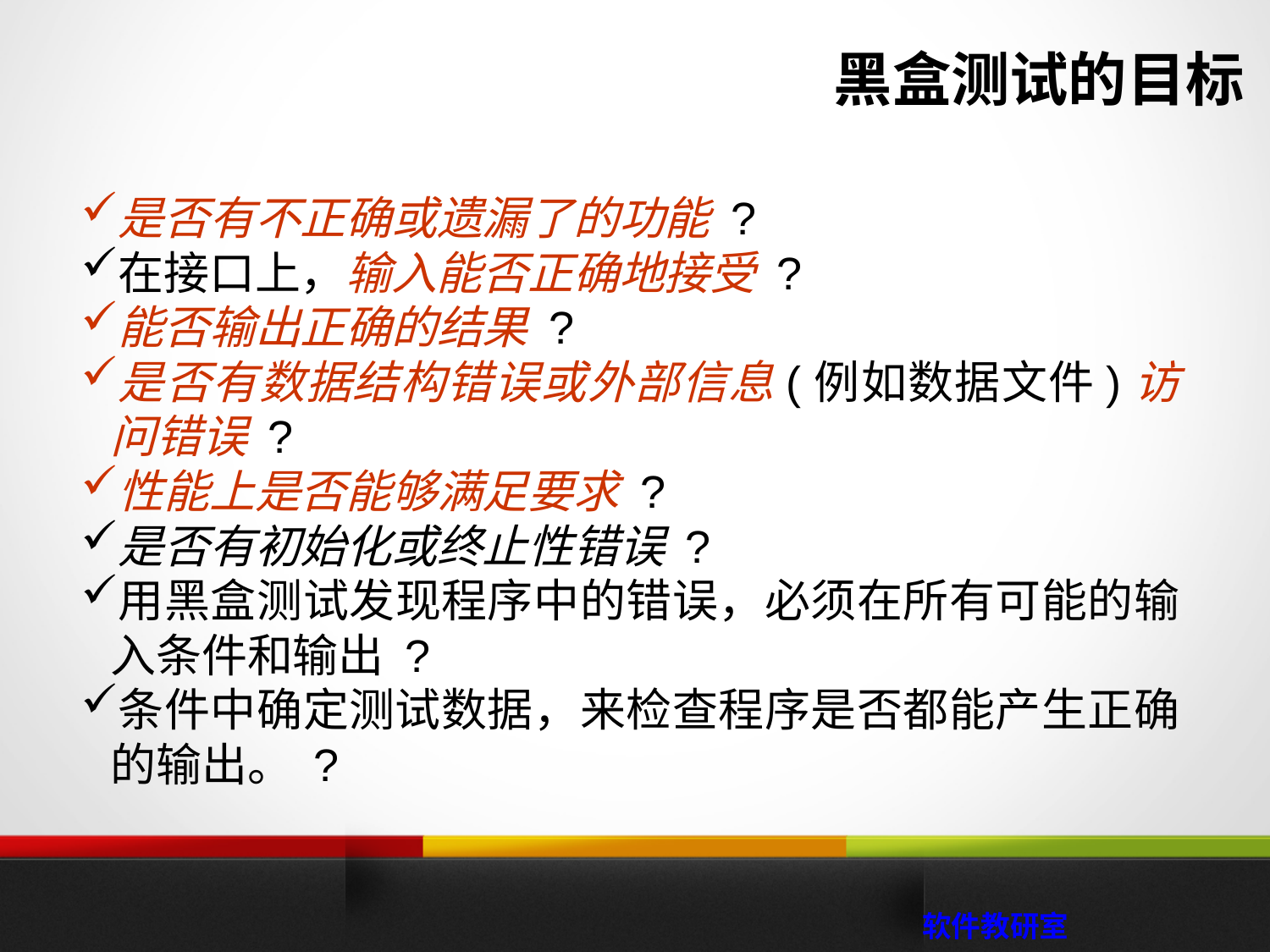

黑盒测试的目标
是否有不正确或遗漏了的功能 ?
在接口上，输入能否正确地接受 ?
能否输出正确的结果 ?
是否有数据结构错误或外部信息(例如数据文件)访问错误 ?
性能上是否能够满足要求 ?
是否有初始化或终止性错误 ?
用黑盒测试发现程序中的错误，必须在所有可能的输入条件和输出 ?
条件中确定测试数据，来检查程序是否都能产生正确的输出。 ?
                                     软件教研室